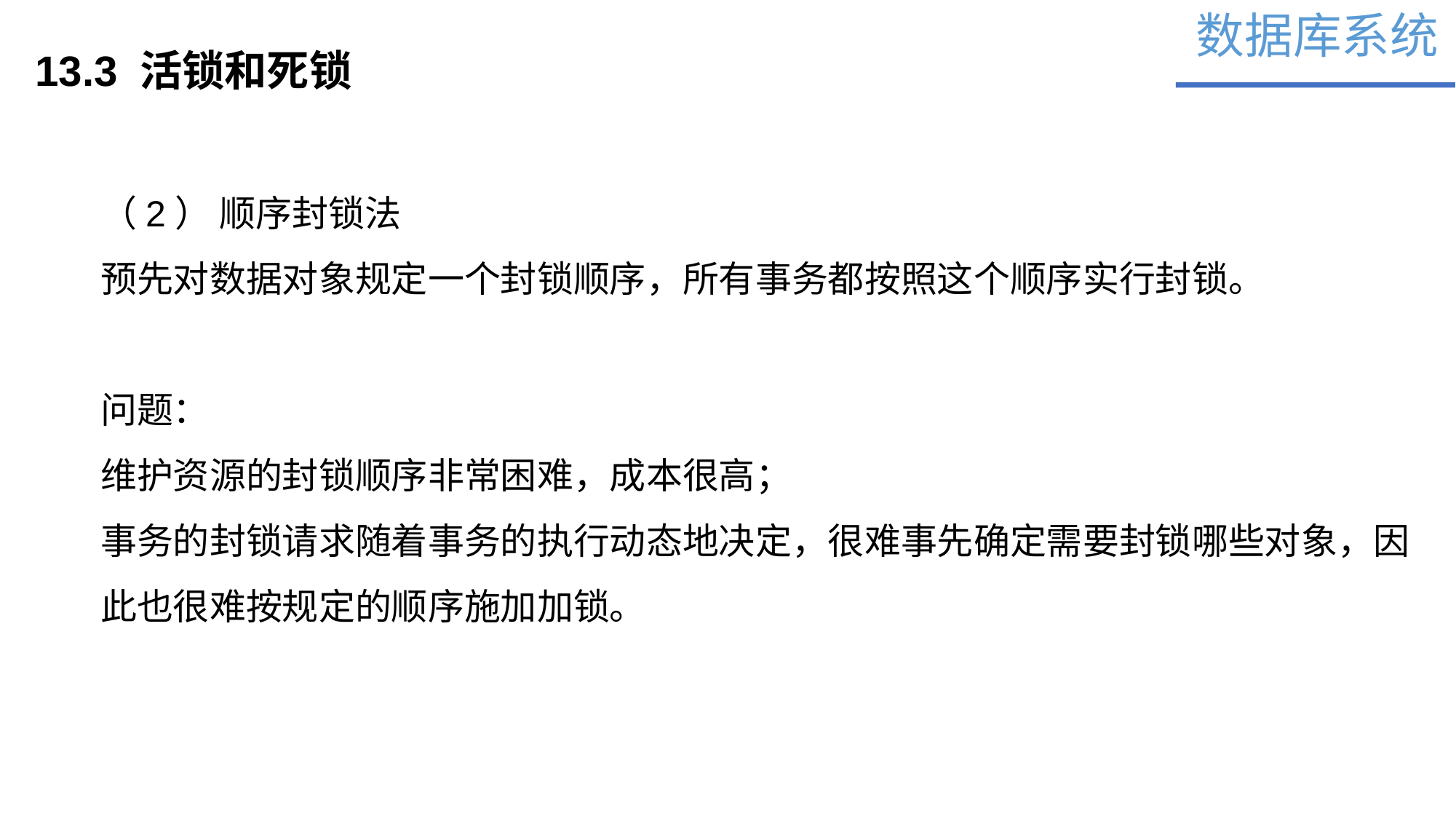

数据库系统
13.3 活锁和死锁

（2） 顺序封锁法
预先对数据对象规定一个封锁顺序，所有事务都按照这个顺序实行封锁。

问题：
维护资源的封锁顺序非常困难，成本很高；
事务的封锁请求随着事务的执行动态地决定，很难事先确定需要封锁哪些对象，因此也很难按规定的顺序施加加锁。